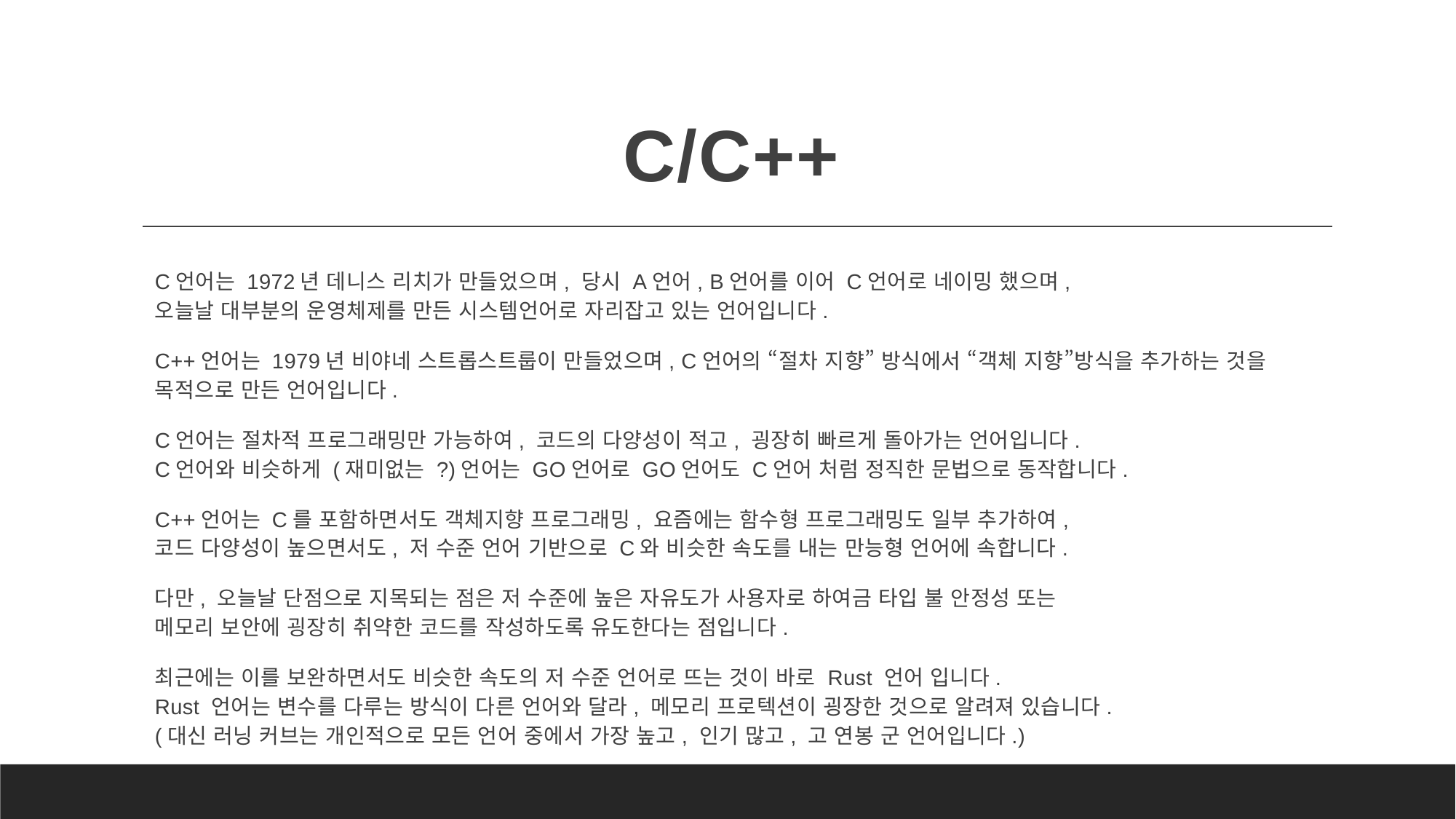

# C/C++
C언어는 1972년 데니스 리치가 만들었으며, 당시 A언어, B언어를 이어 C언어로 네이밍 했으며,
오늘날 대부분의 운영체제를 만든 시스템언어로 자리잡고 있는 언어입니다.
C++언어는 1979년 비야네 스트롭스트룹이 만들었으며, C언어의 “절차 지향” 방식에서 “객체 지향”방식을 추가하는 것을 목적으로 만든 언어입니다.
C언어는 절차적 프로그래밍만 가능하여, 코드의 다양성이 적고, 굉장히 빠르게 돌아가는 언어입니다.
C언어와 비슷하게 (재미없는 ?)언어는 GO언어로 GO언어도 C언어 처럼 정직한 문법으로 동작합니다.
C++언어는 C를 포함하면서도 객체지향 프로그래밍, 요즘에는 함수형 프로그래밍도 일부 추가하여,
코드 다양성이 높으면서도, 저 수준 언어 기반으로 C와 비슷한 속도를 내는 만능형 언어에 속합니다.
다만, 오늘날 단점으로 지목되는 점은 저 수준에 높은 자유도가 사용자로 하여금 타입 불 안정성 또는
메모리 보안에 굉장히 취약한 코드를 작성하도록 유도한다는 점입니다.
최근에는 이를 보완하면서도 비슷한 속도의 저 수준 언어로 뜨는 것이 바로 Rust 언어 입니다.
Rust 언어는 변수를 다루는 방식이 다른 언어와 달라, 메모리 프로텍션이 굉장한 것으로 알려져 있습니다.
(대신 러닝 커브는 개인적으로 모든 언어 중에서 가장 높고, 인기 많고, 고 연봉 군 언어입니다.)